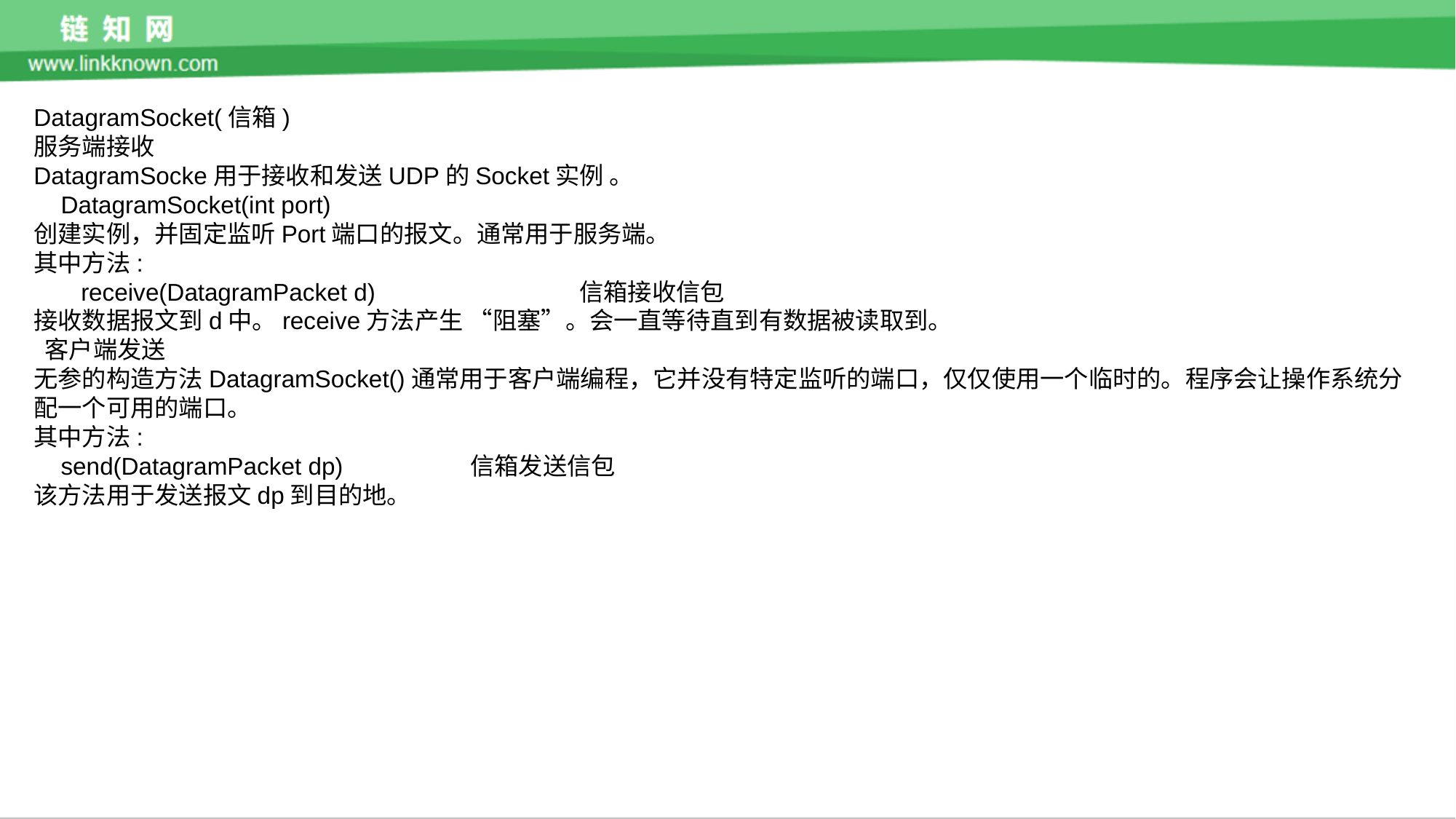

DatagramSocket(信箱)
服务端接收
DatagramSocke用于接收和发送UDP的Socket实例 。
    DatagramSocket(int port)
创建实例，并固定监听Port端口的报文。通常用于服务端。
其中方法:
       receive(DatagramPacket d)		信箱接收信包
接收数据报文到d中。receive方法产生 “阻塞”。会一直等待直到有数据被读取到。
 客户端发送
无参的构造方法DatagramSocket()通常用于客户端编程，它并没有特定监听的端口，仅仅使用一个临时的。程序会让操作系统分配一个可用的端口。
其中方法:
    send(DatagramPacket dp)		信箱发送信包
该方法用于发送报文dp到目的地。